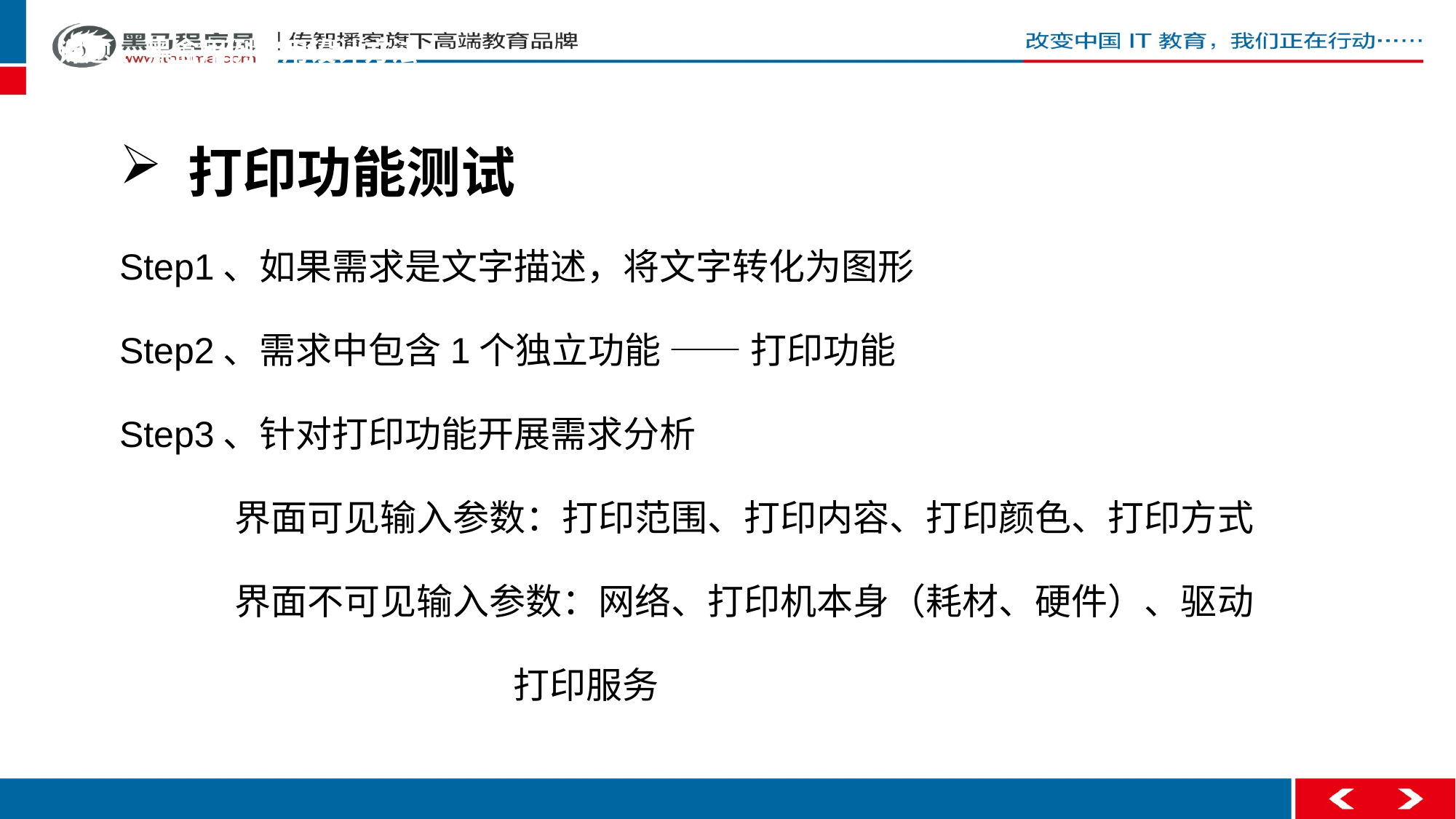

课题 、黑盒用例常用设计方法
 打印功能测试
Step1、如果需求是文字描述，将文字转化为图形
Step2、需求中包含1个独立功能 —— 打印功能
Step3、针对打印功能开展需求分析
             界面可见输入参数：打印范围、打印内容、打印颜色、打印方式
             界面不可见输入参数：网络、打印机本身（耗材、硬件）、驱动
                                               打印服务